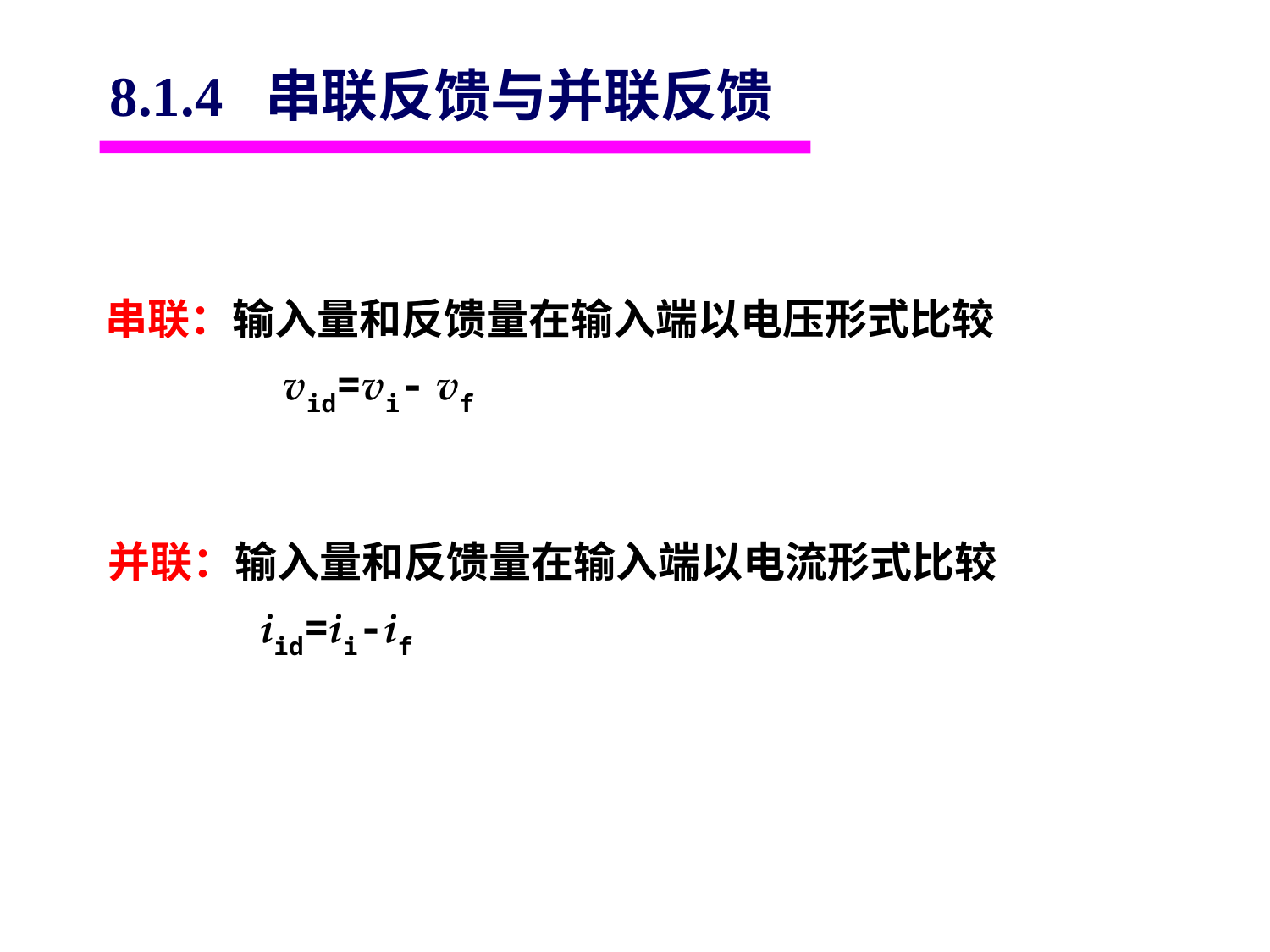

8.1.4  串联反馈与并联反馈

串联：输入量和反馈量在输入端以电压形式比较
       vid=vi- vf
并联：输入量和反馈量在输入端以电流形式比较
      iid=ii-if